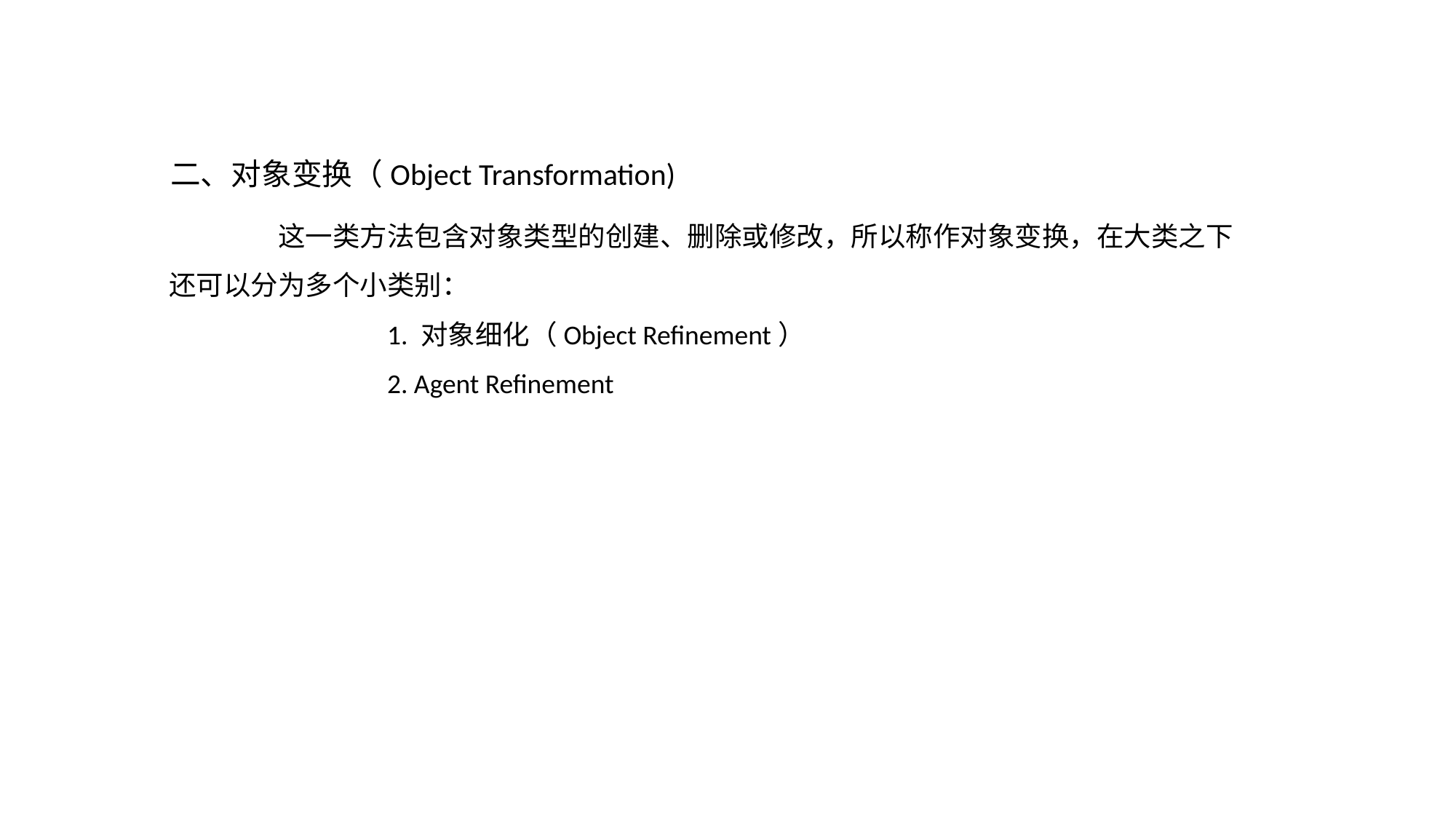

二、对象变换（Object Transformation)
	这一类方法包含对象类型的创建、删除或修改，所以称作对象变换，在大类之下还可以分为多个小类别：
		1. 对象细化（Object Refinement）
		2. Agent Refinement